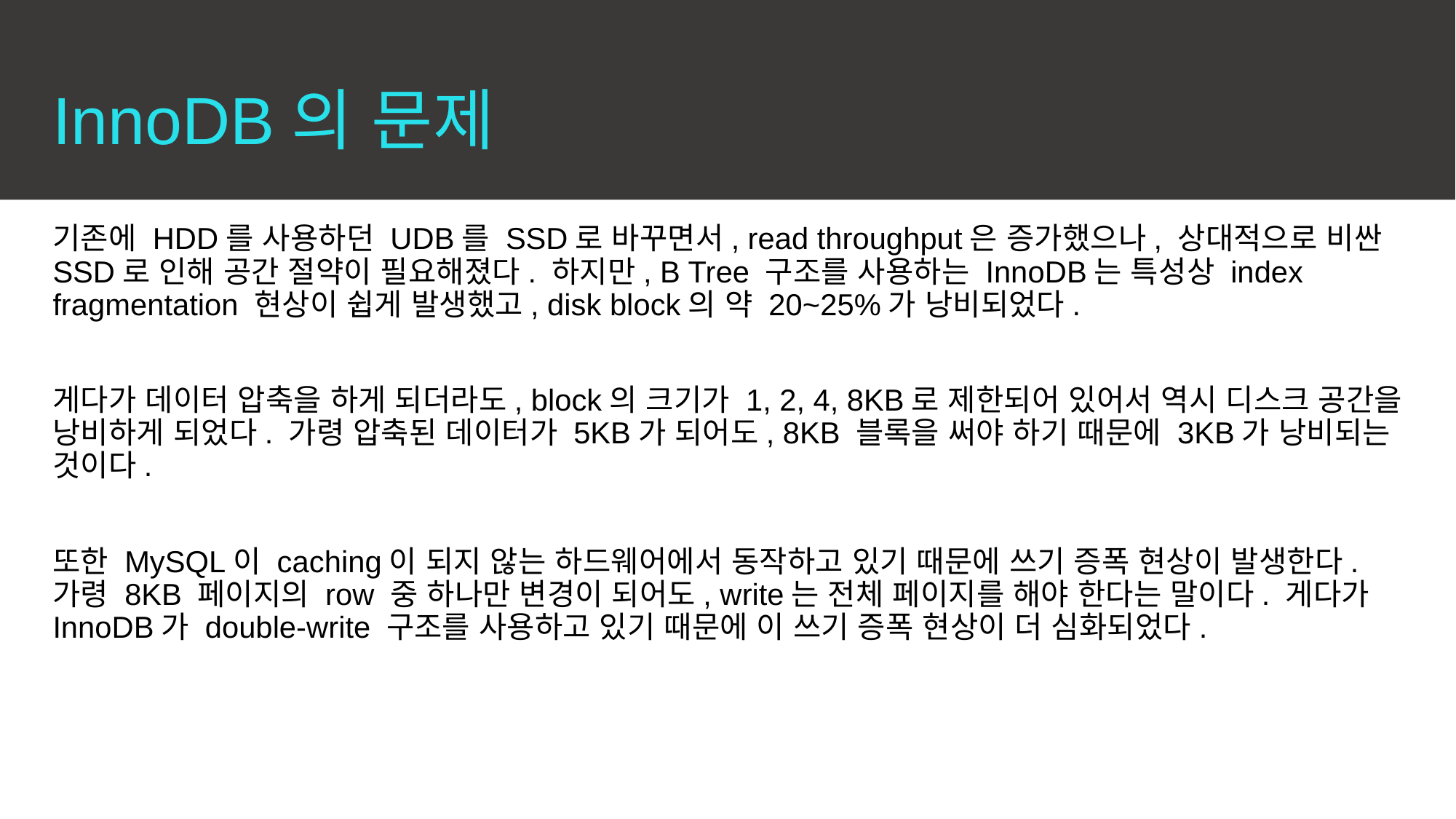

# InnoDB의 문제
기존에 HDD를 사용하던 UDB를 SSD로 바꾸면서, read throughput은 증가했으나, 상대적으로 비싼 SSD로 인해 공간 절약이 필요해졌다. 하지만, B Tree 구조를 사용하는 InnoDB는 특성상 index fragmentation 현상이 쉽게 발생했고, disk block의 약 20~25%가 낭비되었다.

게다가 데이터 압축을 하게 되더라도, block의 크기가 1, 2, 4, 8KB로 제한되어 있어서 역시 디스크 공간을 낭비하게 되었다. 가령 압축된 데이터가 5KB가 되어도, 8KB 블록을 써야 하기 때문에 3KB가 낭비되는 것이다.

또한 MySQL이 caching이 되지 않는 하드웨어에서 동작하고 있기 때문에 쓰기 증폭 현상이 발생한다. 가령 8KB 페이지의 row 중 하나만 변경이 되어도, write는 전체 페이지를 해야 한다는 말이다. 게다가 InnoDB가 double-write 구조를 사용하고 있기 때문에 이 쓰기 증폭 현상이 더 심화되었다.